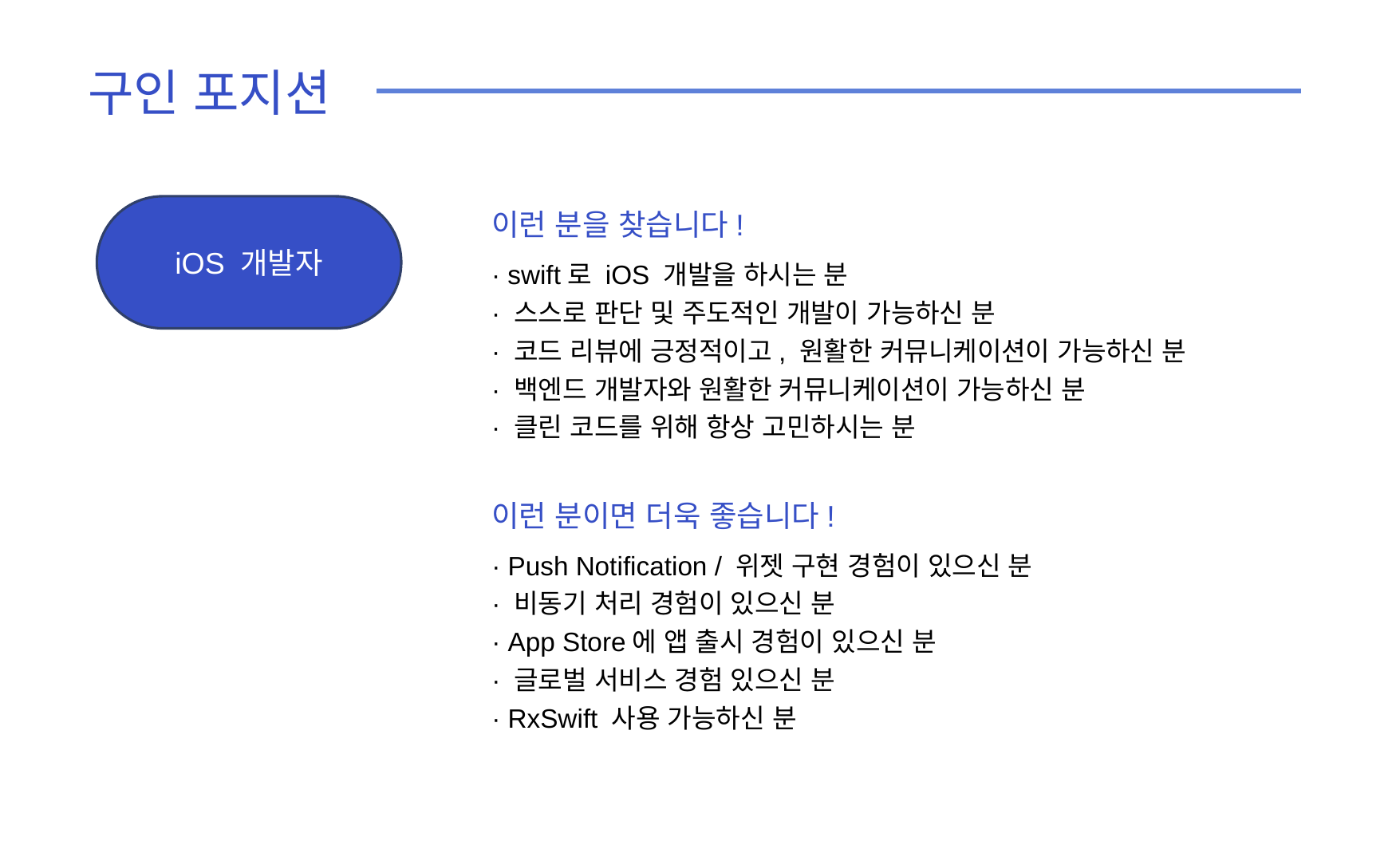

구인 포지션
iOS 개발자
이런 분을 찾습니다!

· swift로 iOS 개발을 하시는 분
· 스스로 판단 및 주도적인 개발이 가능하신 분
· 코드 리뷰에 긍정적이고, 원활한 커뮤니케이션이 가능하신 분
· 백엔드 개발자와 원활한 커뮤니케이션이 가능하신 분
· 클린 코드를 위해 항상 고민하시는 분
이런 분이면 더욱 좋습니다!

· Push Notification / 위젯 구현 경험이 있으신 분
· 비동기 처리 경험이 있으신 분
· App Store에 앱 출시 경험이 있으신 분
· 글로벌 서비스 경험 있으신 분
· RxSwift 사용 가능하신 분